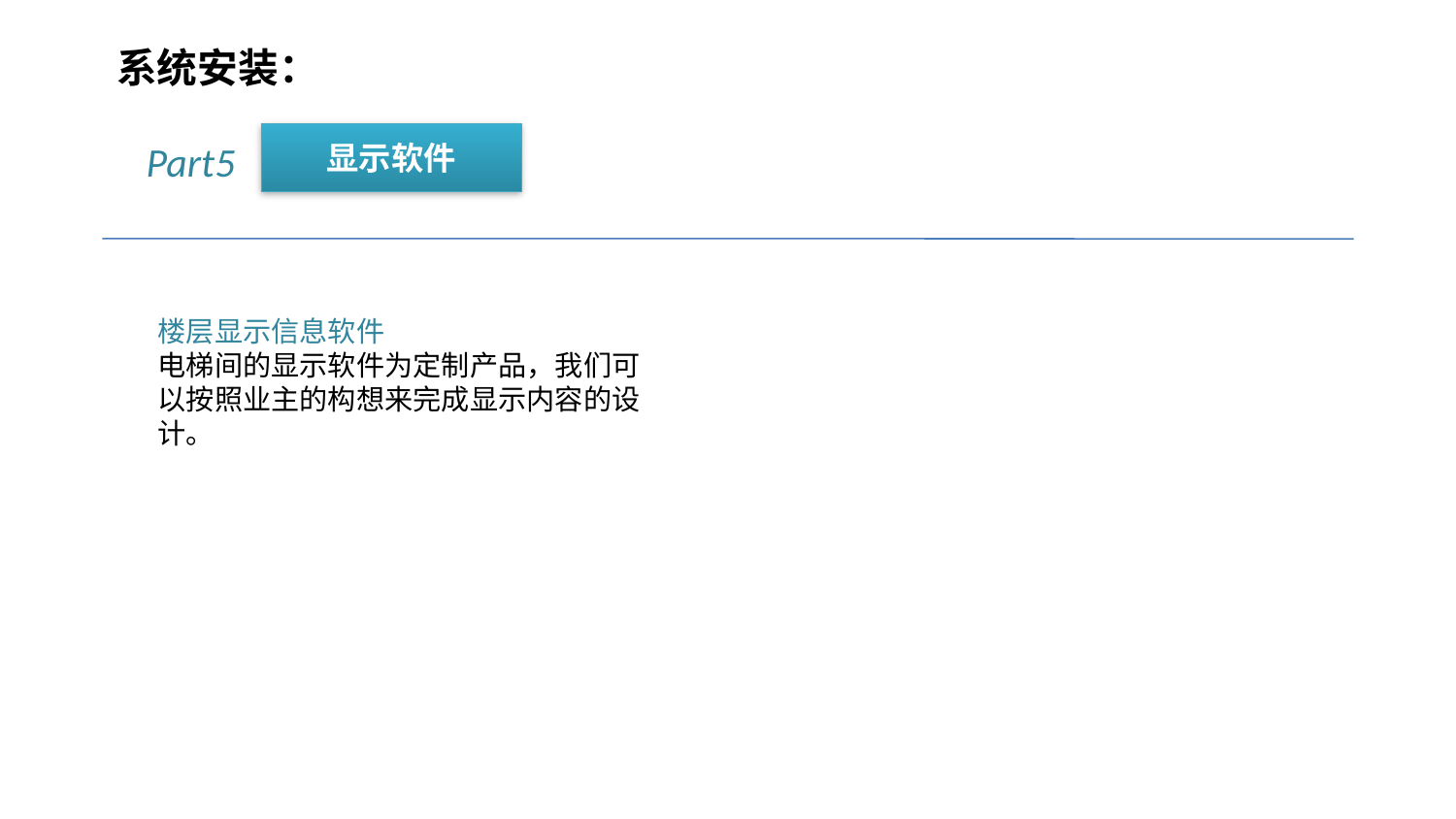

系统安装：
显示软件
Part5
楼层显示信息软件
电梯间的显示软件为定制产品，我们可以按照业主的构想来完成显示内容的设计。